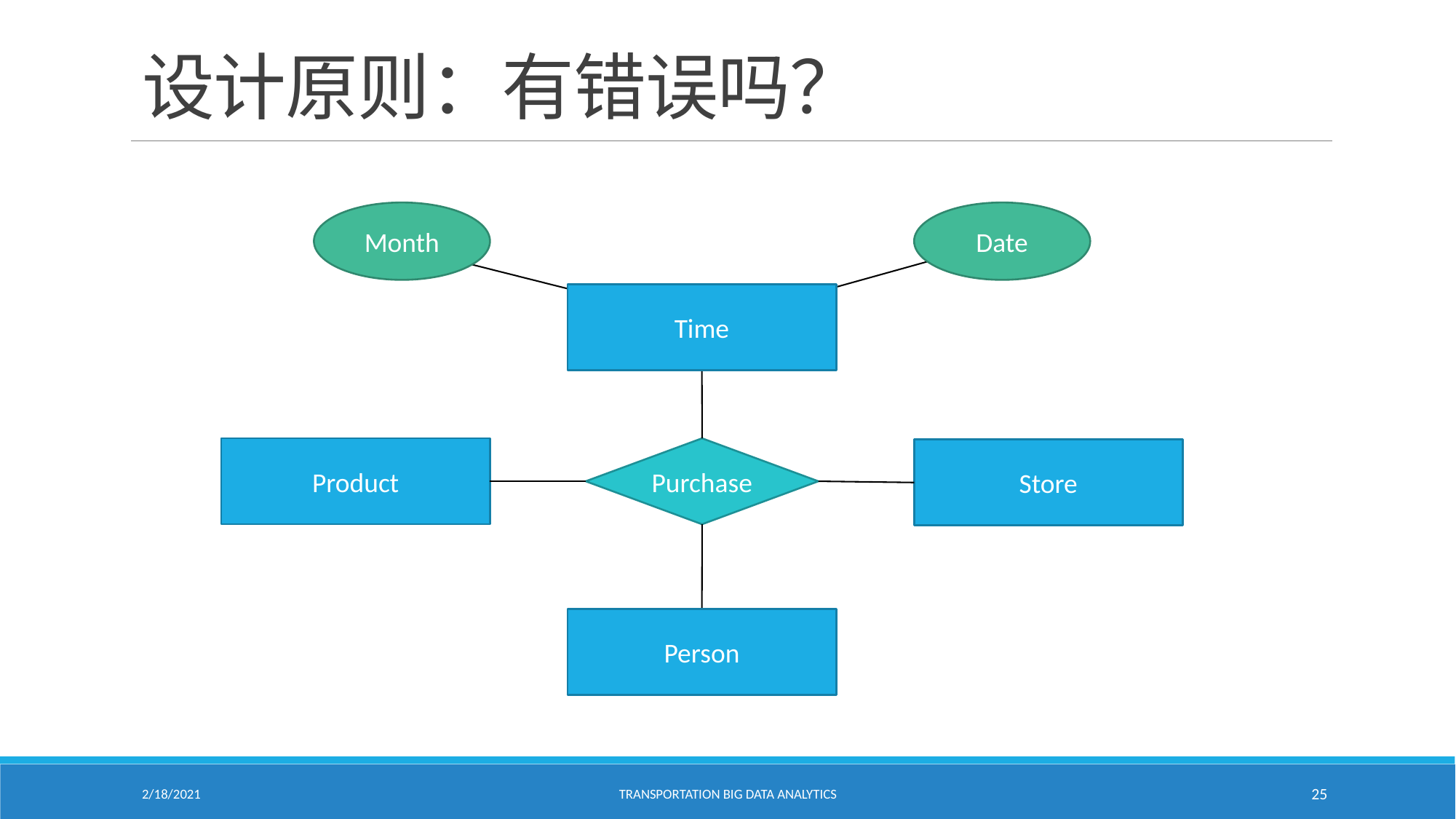

# 设计原则：有错误吗？
Month
Date
Product
Purchase
Store
Time
Person
2/18/2021
Transportation Big Data Analytics
25